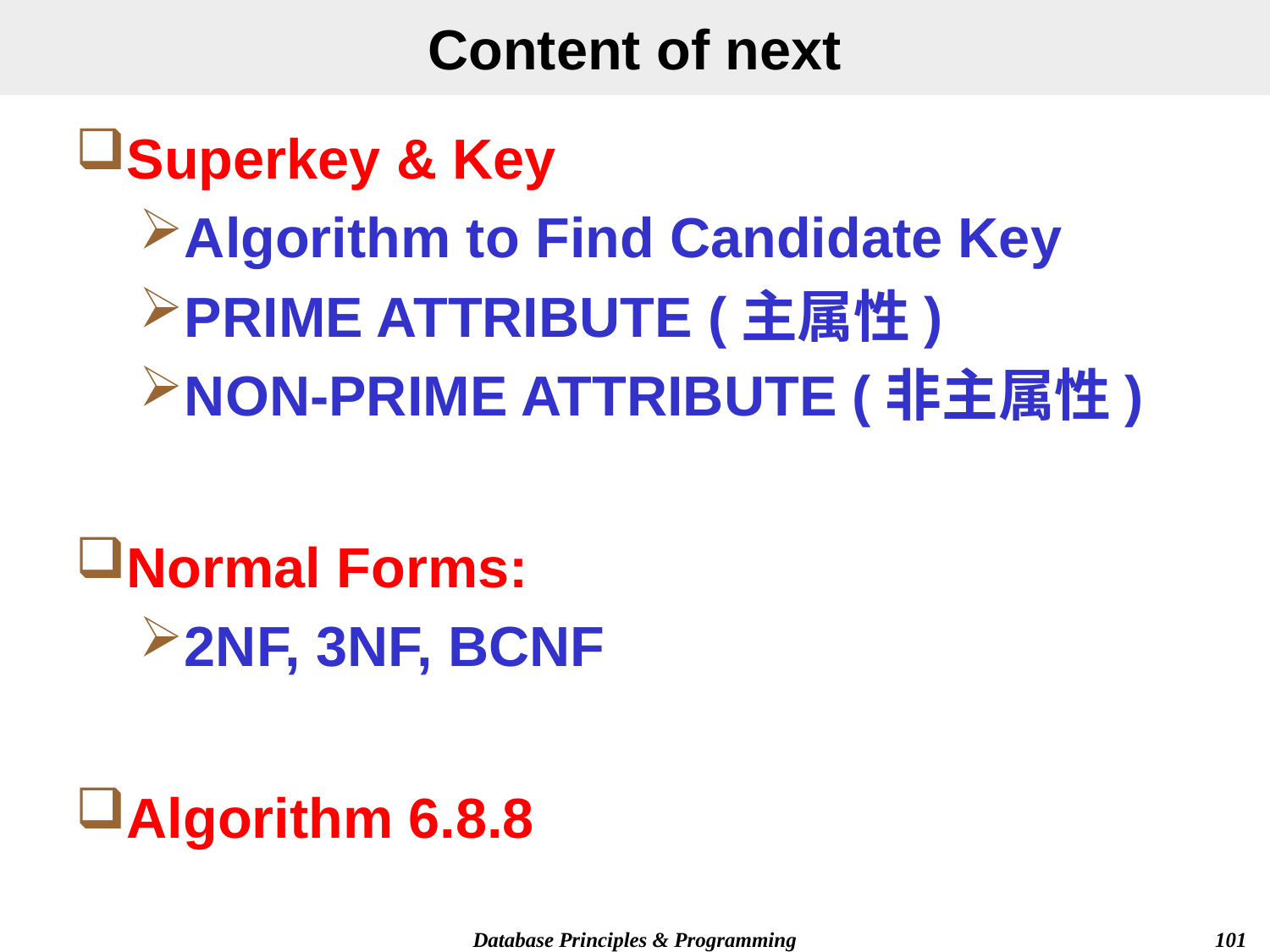

# Content of next
Superkey & Key
Algorithm to Find Candidate Key
PRIME ATTRIBUTE (主属性)
NON-PRIME ATTRIBUTE (非主属性)

Normal Forms:
2NF, 3NF, BCNF

Algorithm 6.8.8

Database Principles & Programming
101